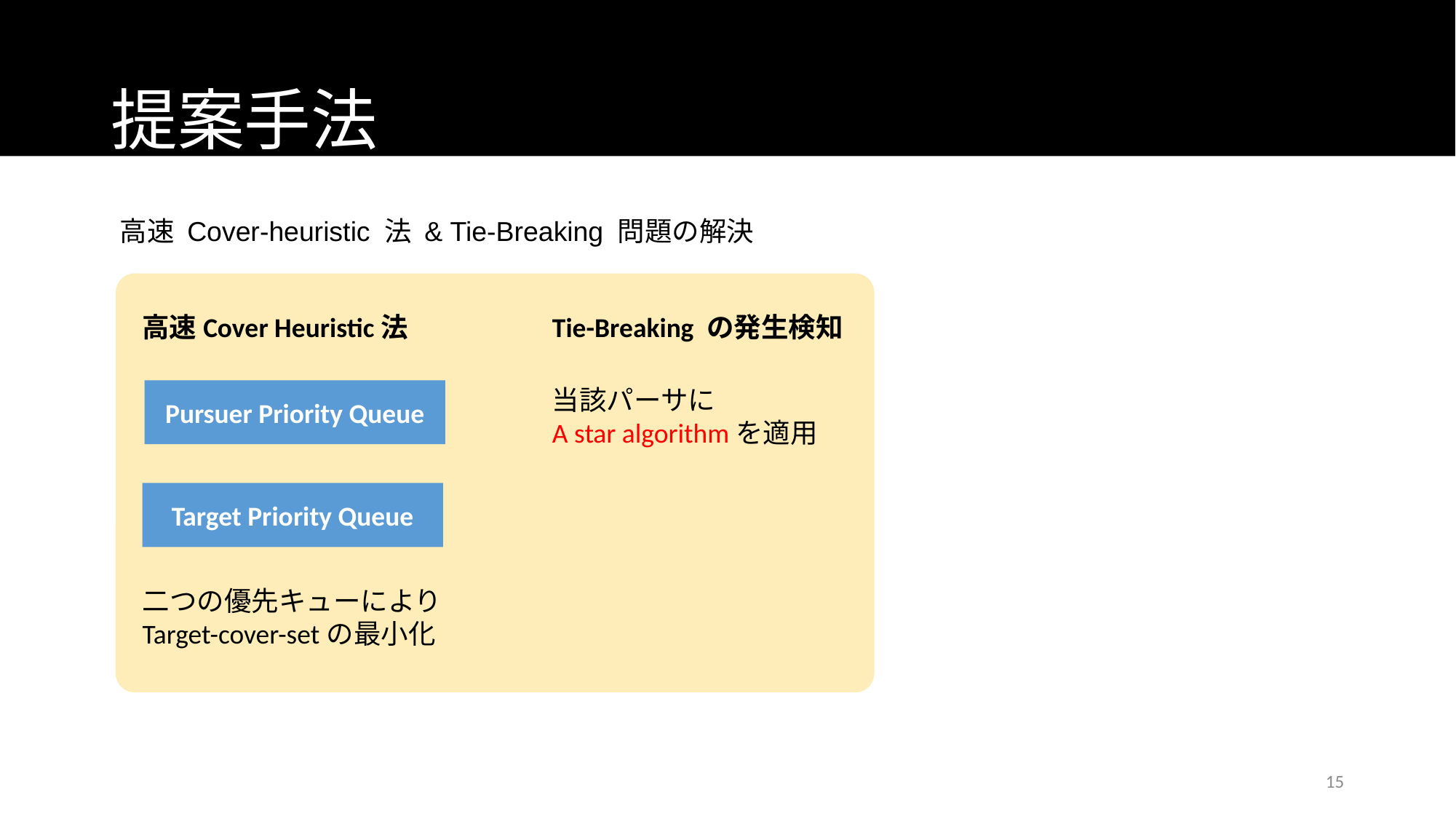

# 提案手法
高速 Cover-heuristic 法 & Tie-Breaking 問題の解決

高速Cover Heuristic法
Pursuer Priority Queue
Target Priority Queue
二つの優先キューによりTarget-cover-setの最小化
Tie-Breaking の発生検知
当該パーサに
A star algorithmを適用
15